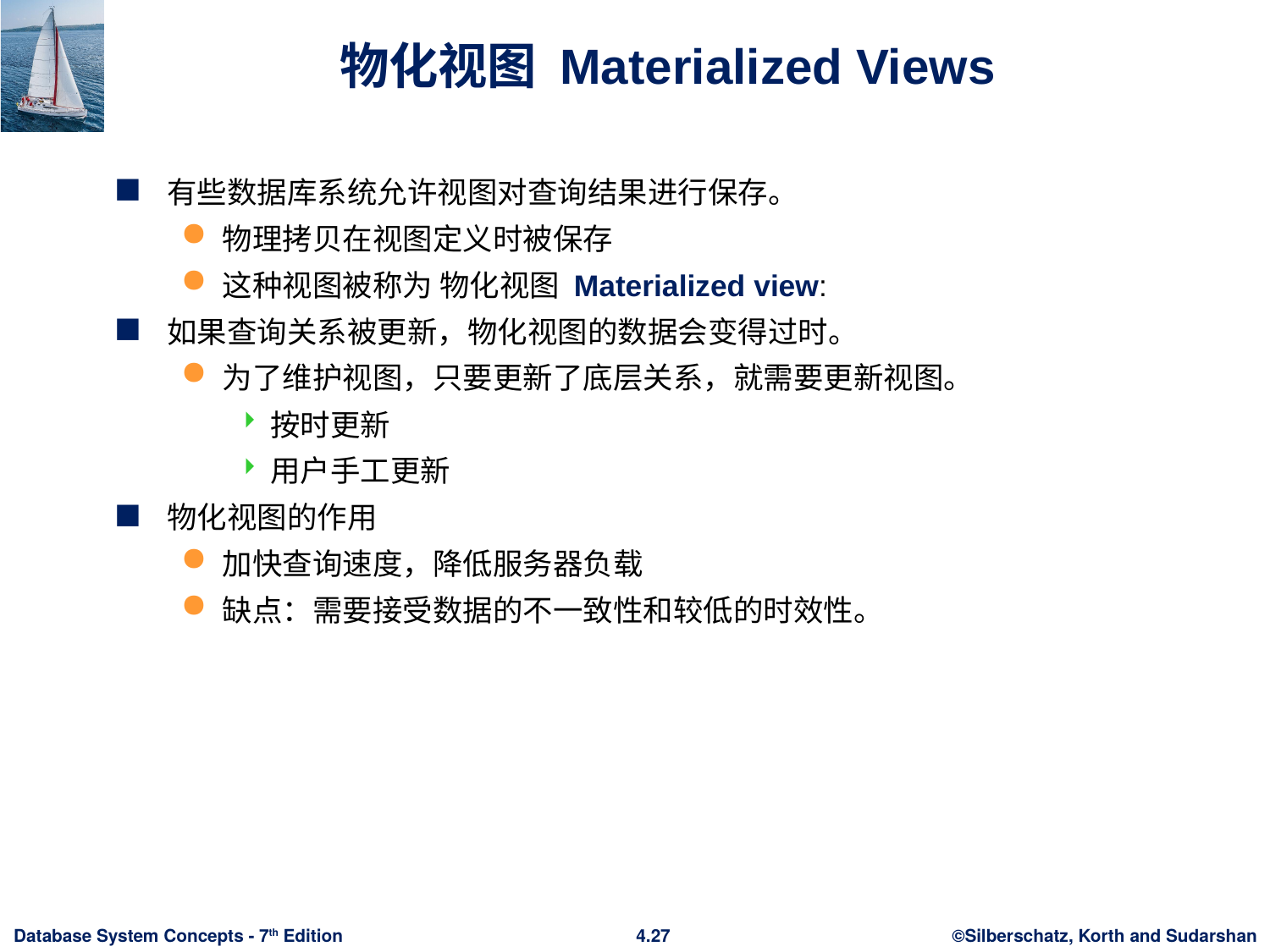

# 物化视图 Materialized Views
有些数据库系统允许视图对查询结果进行保存。
物理拷贝在视图定义时被保存
这种视图被称为 物化视图 Materialized view:
如果查询关系被更新，物化视图的数据会变得过时。
为了维护视图，只要更新了底层关系，就需要更新视图。
按时更新
用户手工更新
物化视图的作用
加快查询速度，降低服务器负载
缺点：需要接受数据的不一致性和较低的时效性。